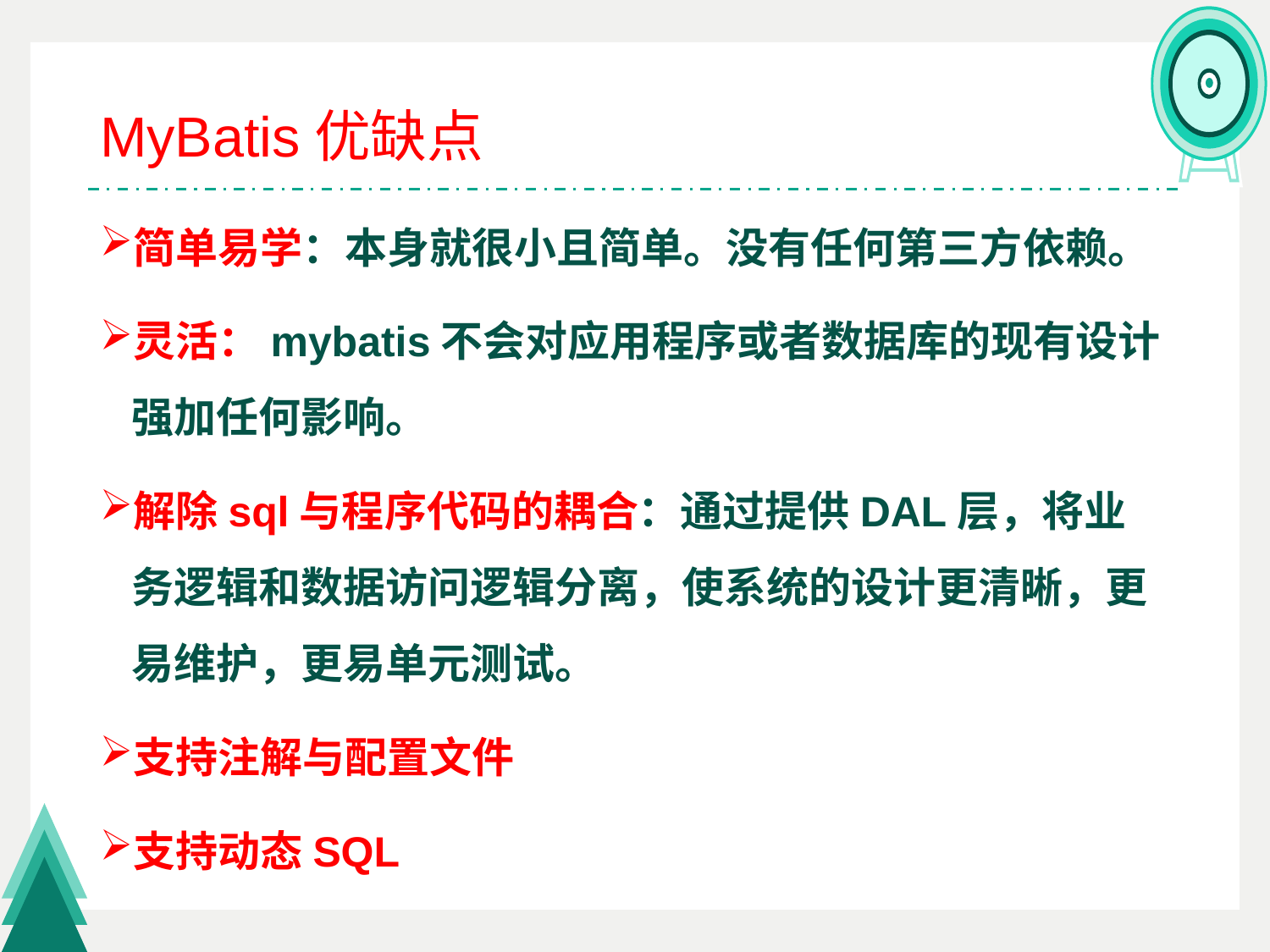

# MyBatis优缺点
简单易学：本身就很小且简单。没有任何第三方依赖。
灵活：mybatis不会对应用程序或者数据库的现有设计强加任何影响。
解除sql与程序代码的耦合：通过提供DAL层，将业务逻辑和数据访问逻辑分离，使系统的设计更清晰，更易维护，更易单元测试。
支持注解与配置文件
支持动态SQL